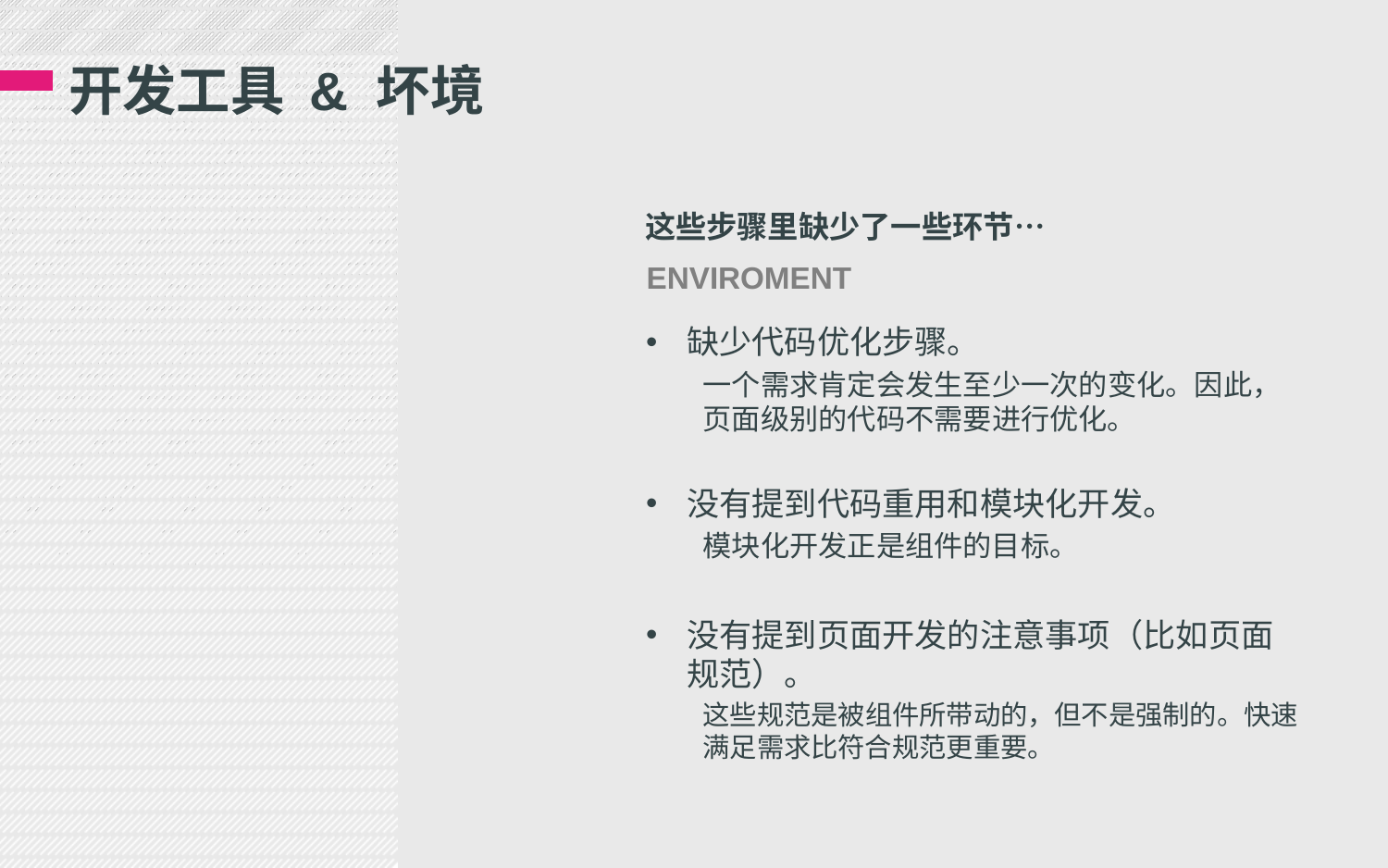

# 开发工具 & 坏境
这些步骤里缺少了一些环节…
ENVIROMENT
缺少代码优化步骤。
一个需求肯定会发生至少一次的变化。因此，页面级别的代码不需要进行优化。

没有提到代码重用和模块化开发。
模块化开发正是组件的目标。

没有提到页面开发的注意事项（比如页面规范）。
这些规范是被组件所带动的，但不是强制的。快速满足需求比符合规范更重要。